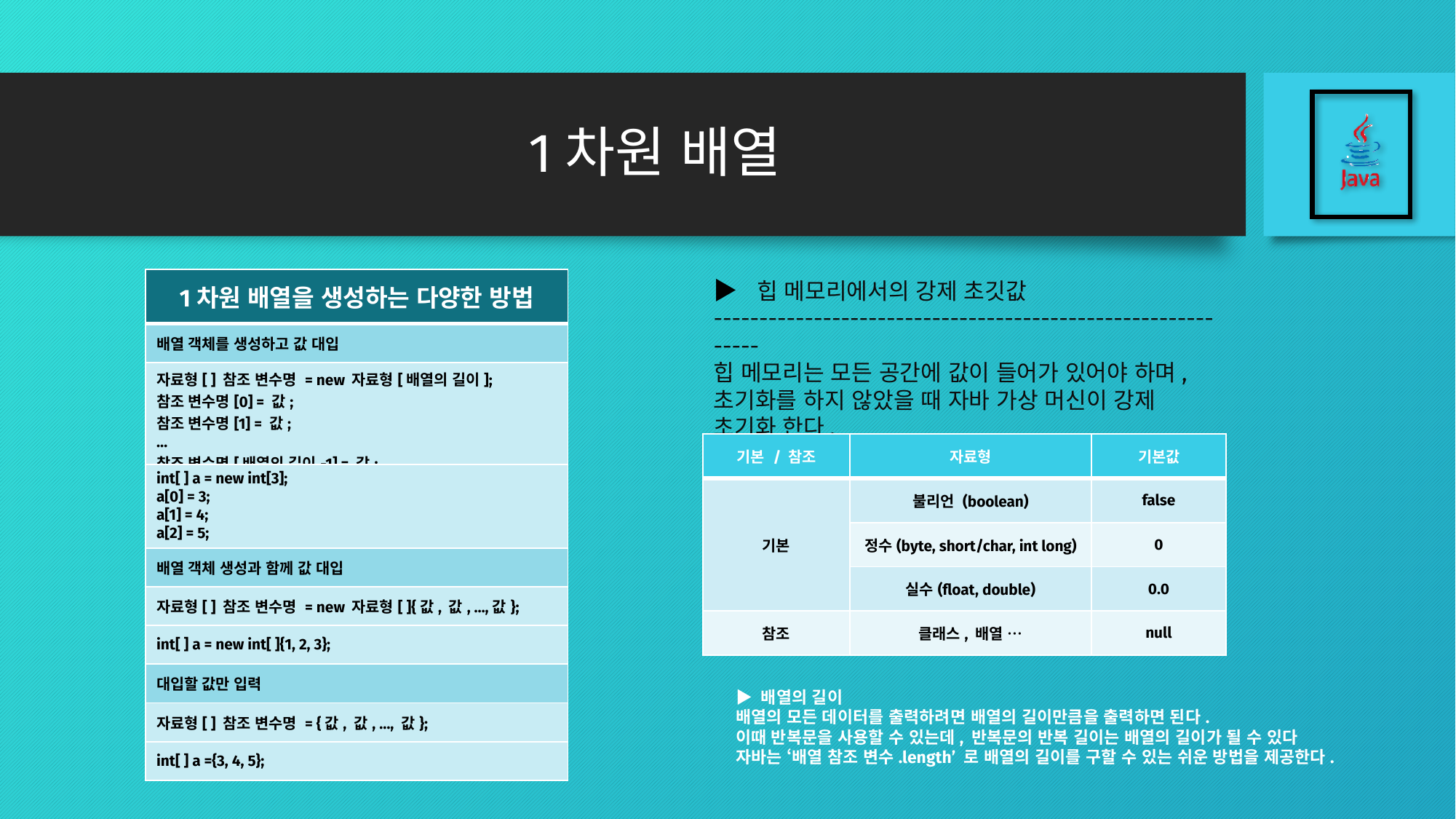

# 1차원 배열
| 1차원 배열을 생성하는 다양한 방법 |
| --- |
| 배열 객체를 생성하고 값 대입 |
| 자료형[ ] 참조 변수명 = new 자료형[배열의 길이]; 참조 변수명[0] = 값; 참조 변수명[1] = 값; … 참조 변수명[배열의 길이-1] = 값; |
| int[ ] a = new int[3]; a[0] = 3; a[1] = 4; a[2] = 5; |
| 배열 객체 생성과 함께 값 대입 |
| 자료형[ ] 참조 변수명 = new 자료형[ ]{값, 값, …,값}; |
| int[ ] a = new int[ ]{1, 2, 3}; |
| 대입할 값만 입력 |
| 자료형[ ] 참조 변수명 = {값, 값, …, 값}; |
| int[ ] a ={3, 4, 5}; |
▶  힙 메모리에서의 강제 초깃값
------------------------------------------------------------
힙 메모리는 모든 공간에 값이 들어가 있어야 하며, 초기화를 하지 않았을 때 자바 가상 머신이 강제 초기화 한다.
| 기본 / 참조 | 자료형 | 기본값 |
| --- | --- | --- |
| 기본 | 불리언 (boolean) | false |
|  | 정수(byte, short/char, int long) | 0 |
|  | 실수(float, double) | 0.0 |
| 참조 | 클래스, 배열 … | null |
▶ 배열의 길이
배열의 모든 데이터를 출력하려면 배열의 길이만큼을 출력하면 된다.
이때 반복문을 사용할 수 있는데, 반복문의 반복 길이는 배열의 길이가 될 수 있다
자바는 ‘배열 참조 변수.length’ 로 배열의 길이를 구할 수 있는 쉬운 방법을 제공한다.